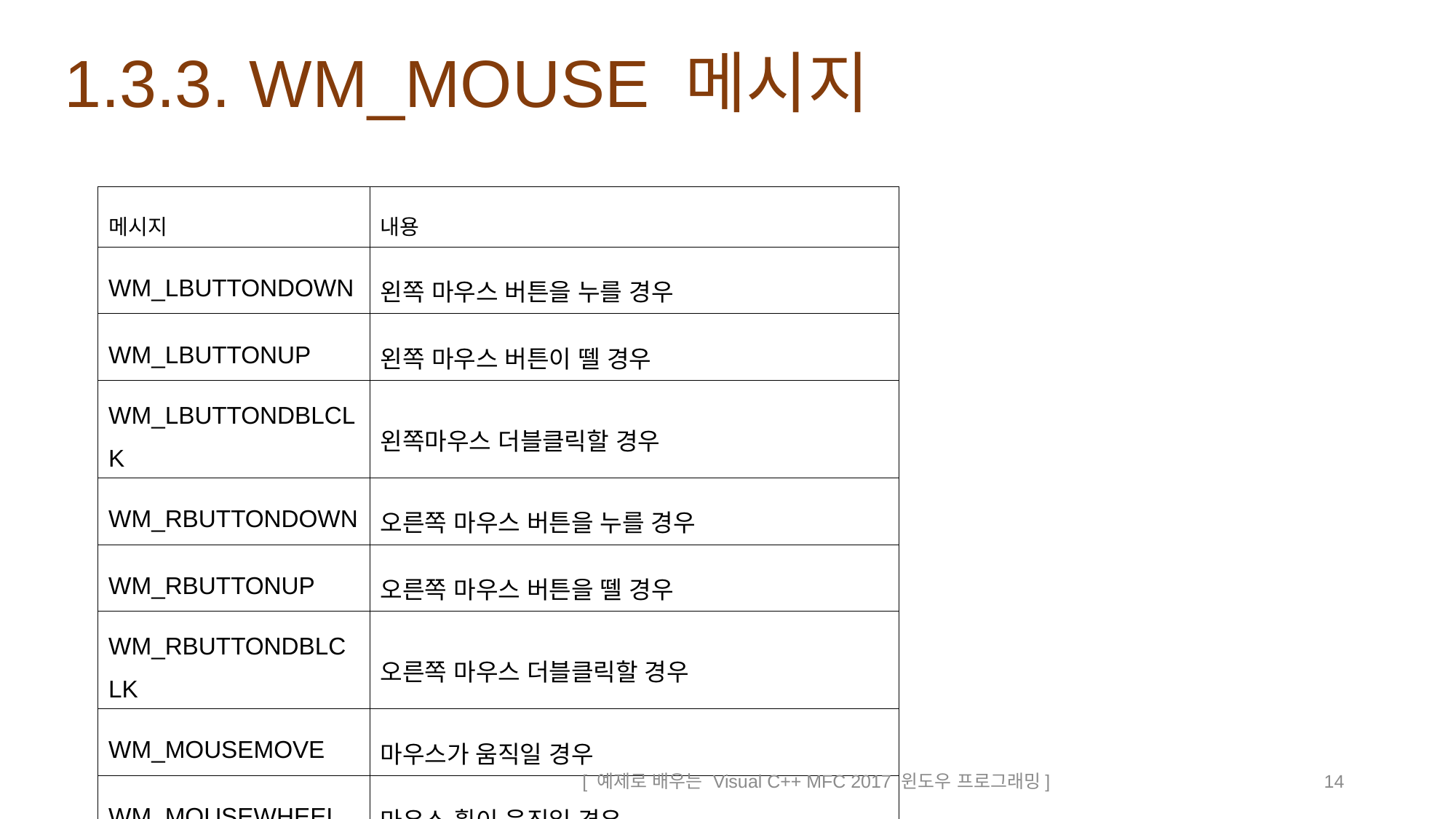

# 1.3.3. WM_MOUSE 메시지
| 메시지 | 내용 |
| --- | --- |
| WM\_LBUTTONDOWN | 왼쪽 마우스 버튼을 누를 경우 |
| WM\_LBUTTONUP | 왼쪽 마우스 버튼이 뗄 경우 |
| WM\_LBUTTONDBLCLK | 왼쪽마우스 더블클릭할 경우 |
| WM\_RBUTTONDOWN | 오른쪽 마우스 버튼을 누를 경우 |
| WM\_RBUTTONUP | 오른쪽 마우스 버튼을 뗄 경우 |
| WM\_RBUTTONDBLCLK | 오른쪽 마우스 더블클릭할 경우 |
| WM\_MOUSEMOVE | 마우스가 움직일 경우 |
| WM\_MOUSEWHEEL | 마우스 휠이 움직일 경우 |
[ 예제로 배우는 Visual C++ MFC 2017 윈도우 프로그래밍]
14